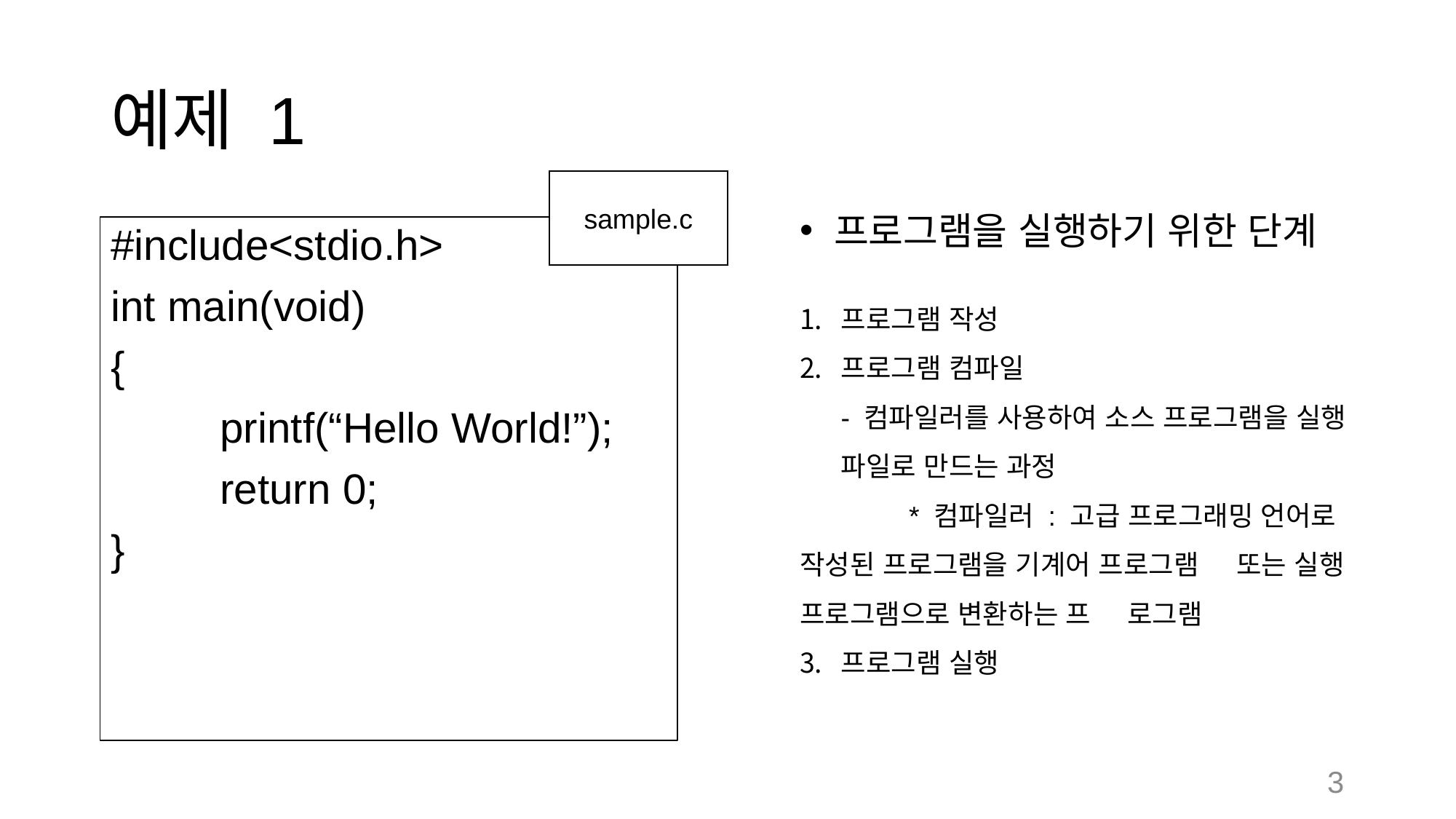

# 예제 1
sample.c
프로그램을 실행하기 위한 단계

프로그램 작성
프로그램 컴파일
- 컴파일러를 사용하여 소스 프로그램을 실행 파일로 만드는 과정
	* 컴파일러 : 고급 프로그래밍 언어로 	작성된 프로그램을 기계어 프로그램 	또는 실행 프로그램으로 변환하는 프	로그램
프로그램 실행

#include<stdio.h>
int main(void)
{
 	printf(“Hello World!”);
	return 0;
}
3